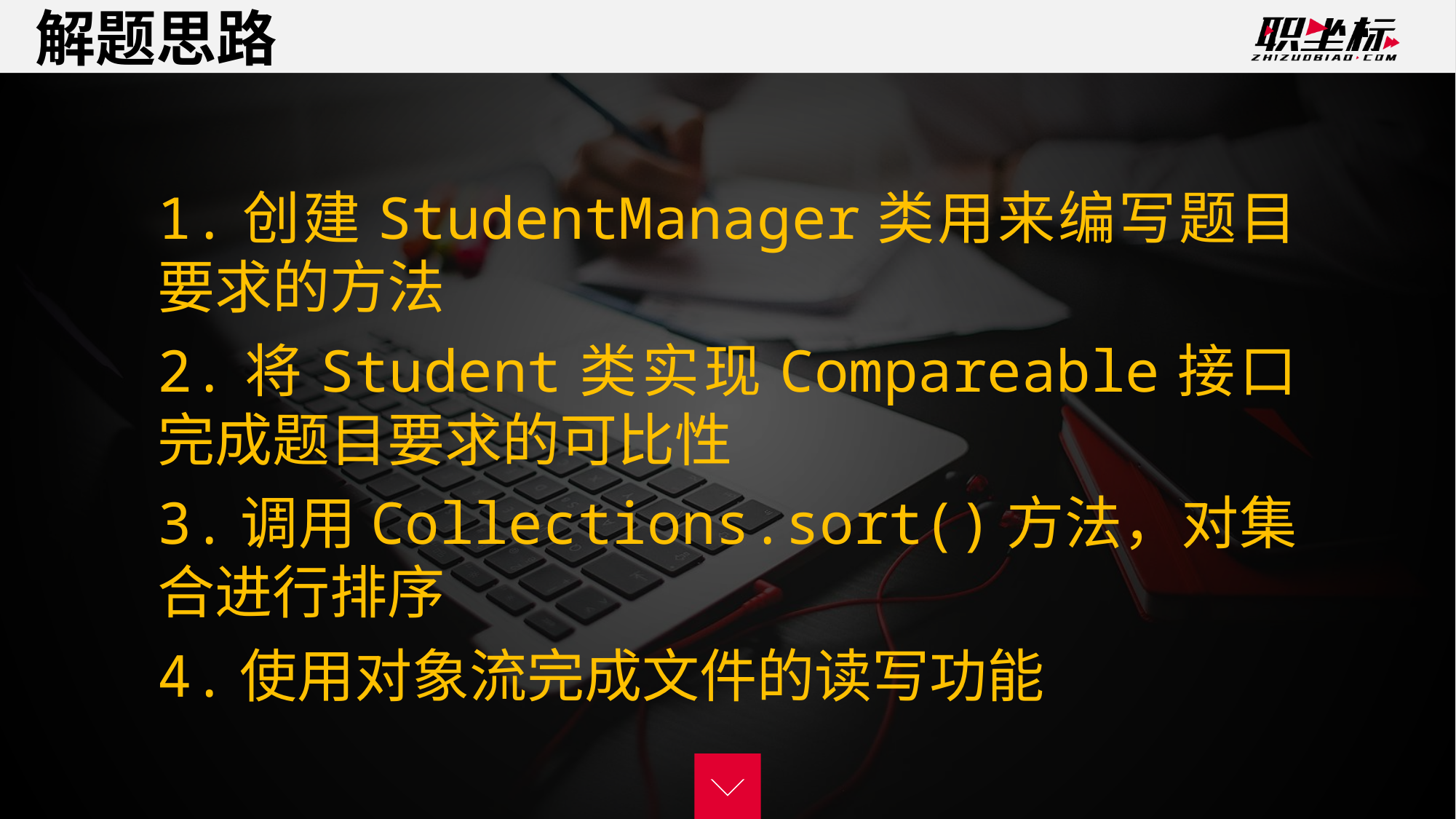

解题思路

1.创建StudentManager类用来编写题目要求的方法
2.将Student类实现Compareable接口完成题目要求的可比性
3.调用Collections.sort()方法，对集合进行排序
4.使用对象流完成文件的读写功能